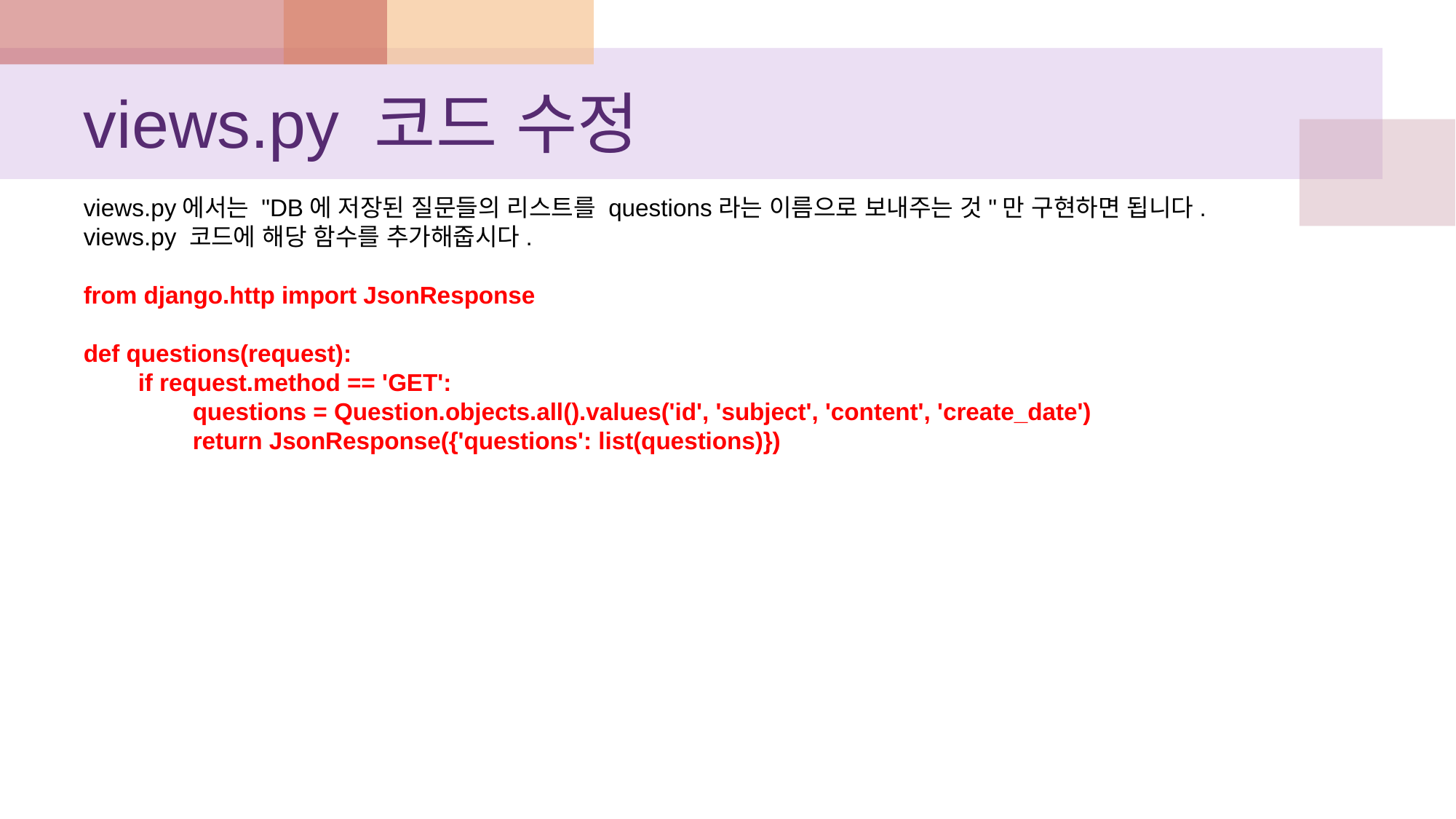

# views.py 코드 수정
views.py에서는 "DB에 저장된 질문들의 리스트를 questions라는 이름으로 보내주는 것"만 구현하면 됩니다.
views.py 코드에 해당 함수를 추가해줍시다.

from django.http import JsonResponse

def questions(request):
if request.method == 'GET':
questions = Question.objects.all().values('id', 'subject', 'content', 'create_date')
return JsonResponse({'questions': list(questions)})